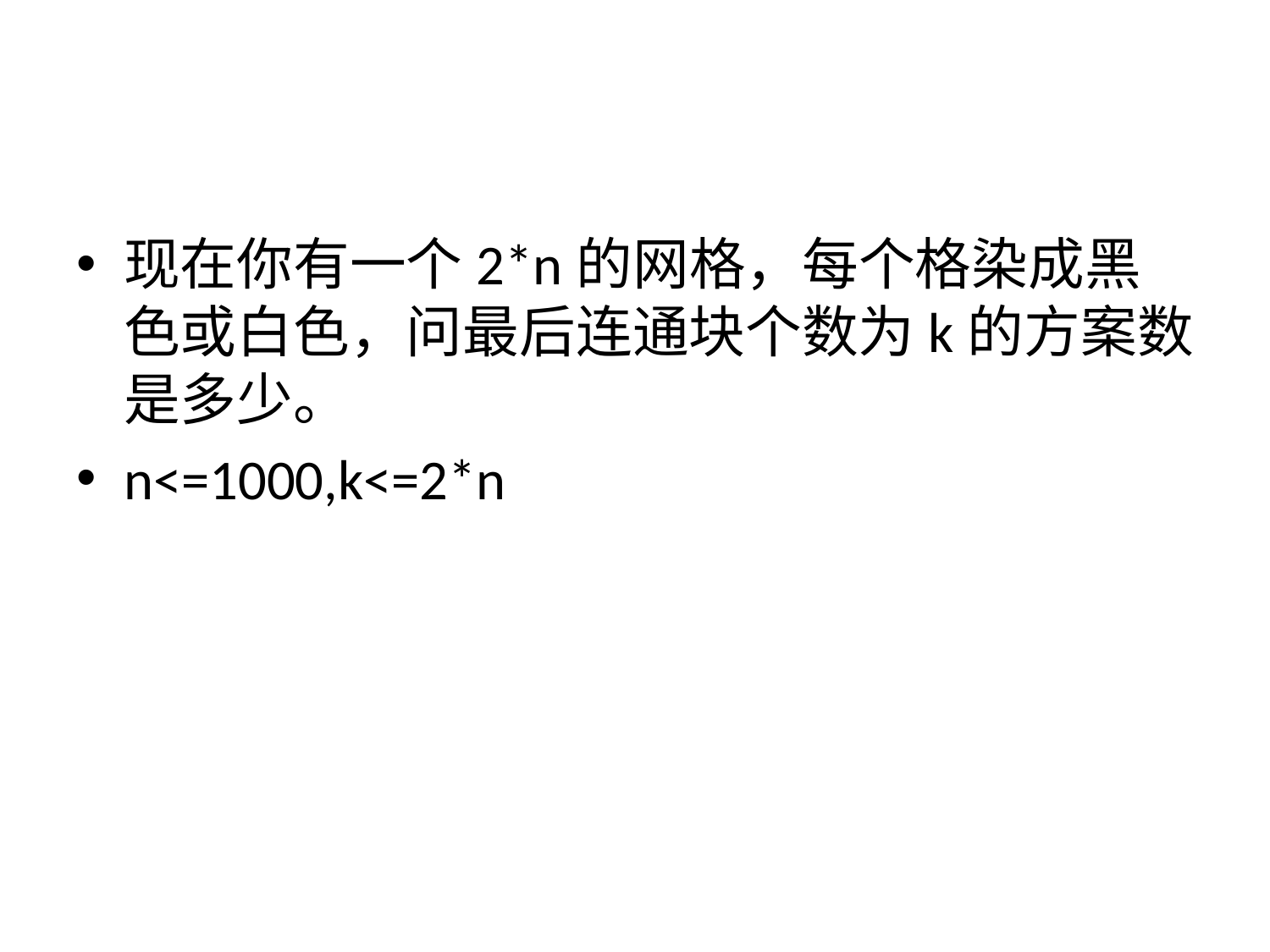

#
现在你有一个2*n的网格，每个格染成黑色或白色，问最后连通块个数为k的方案数是多少。
n<=1000,k<=2*n